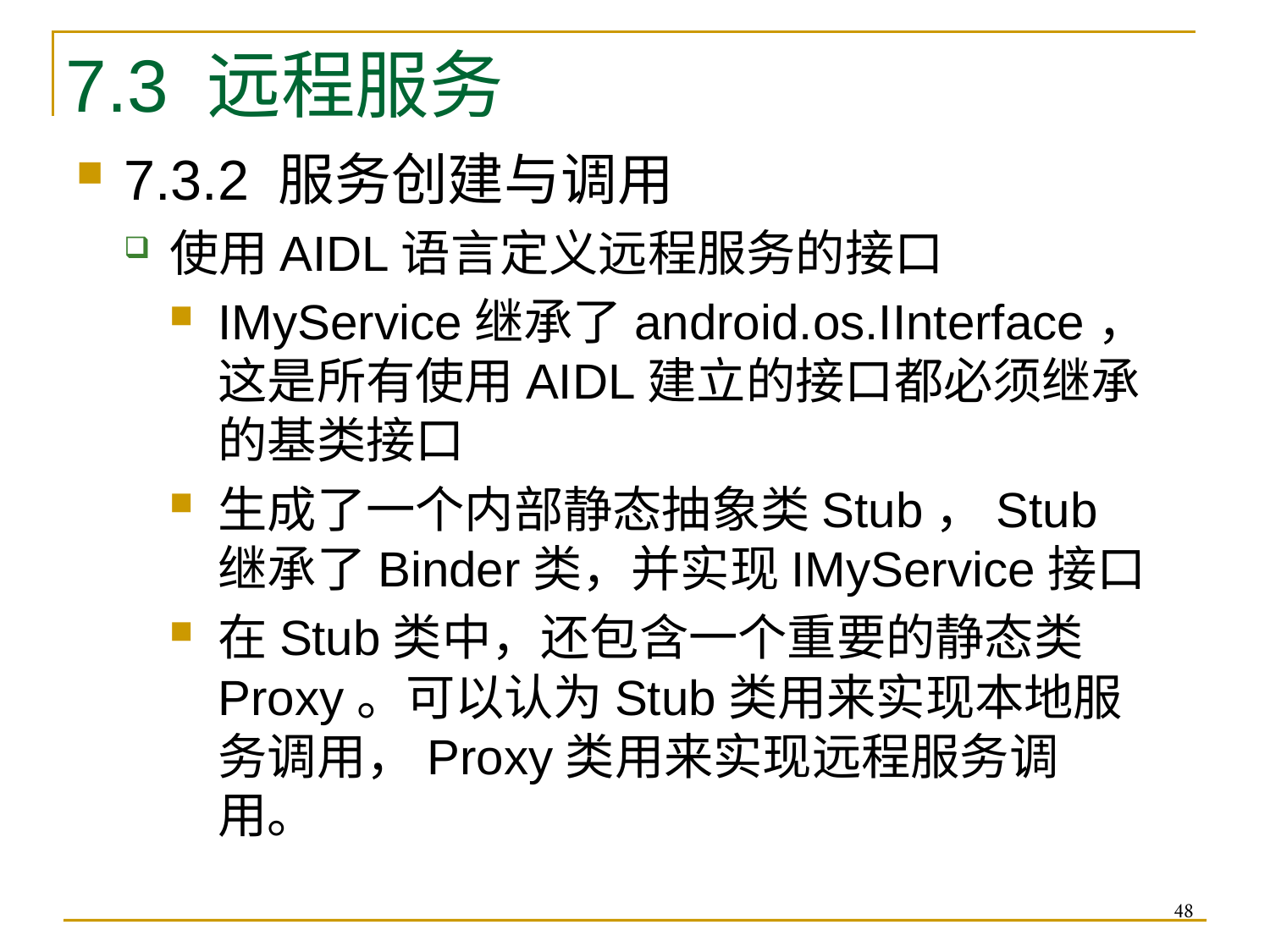

7.3 远程服务
7.3.2 服务创建与调用
使用AIDL语言定义远程服务的接口
IMyService继承了android.os.IInterface，这是所有使用AIDL建立的接口都必须继承的基类接口
生成了一个内部静态抽象类Stub，Stub继承了Binder类，并实现IMyService接口
在Stub类中，还包含一个重要的静态类Proxy。可以认为Stub类用来实现本地服务调用，Proxy类用来实现远程服务调用。
48